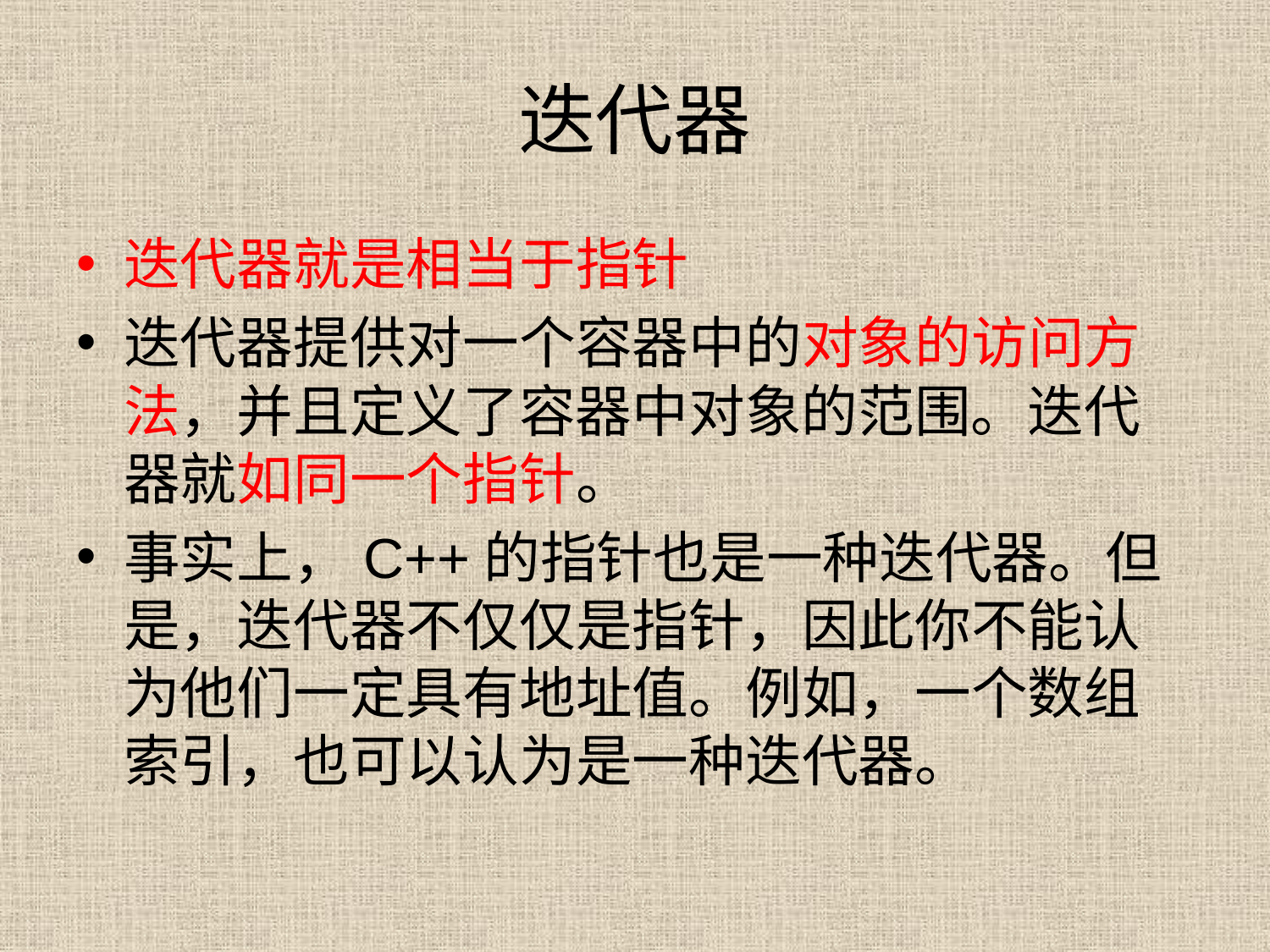

# 迭代器
迭代器就是相当于指针
迭代器提供对一个容器中的对象的访问方法，并且定义了容器中对象的范围。迭代器就如同一个指针。
事实上，C++的指针也是一种迭代器。但是，迭代器不仅仅是指针，因此你不能认为他们一定具有地址值。例如，一个数组索引，也可以认为是一种迭代器。